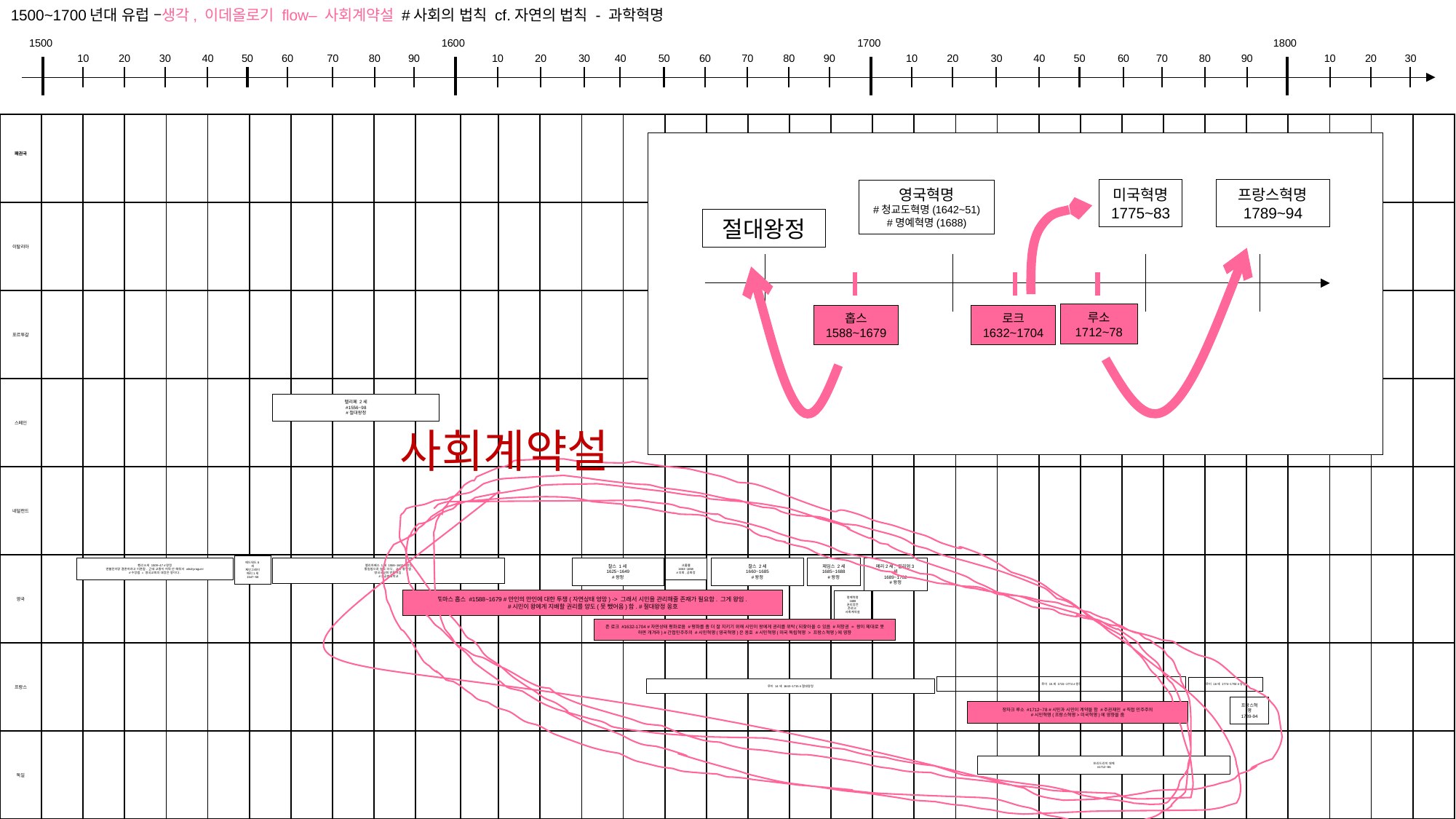

1500~1700년대 유럽 –생각, 이데올로기 flow– 사회계약설 #사회의 법칙 cf.자연의 법칙 - 과학혁명
1500
1600
1700
1800
10
20
30
40
50
60
70
80
90
10
20
30
40
50
60
70
80
90
10
20
30
40
50
60
70
80
90
10
20
30
| 패권국 |  |  |  |  |  |  |  |  |  |  |  |  |  |  |  |  |  |  |  |  |  |  |  |  |  |  |  |  |  |  |  |  |  |  |
| --- | --- | --- | --- | --- | --- | --- | --- | --- | --- | --- | --- | --- | --- | --- | --- | --- | --- | --- | --- | --- | --- | --- | --- | --- | --- | --- | --- | --- | --- | --- | --- | --- | --- | --- |
| 이탈리아 |  |  |  |  |  |  |  |  |  |  |  |  |  |  |  |  |  |  |  |  |  |  |  |  |  |  |  |  |  |  |  |  |  |  |
| 포르투갈 |  |  |  |  |  |  |  |  |  |  |  |  |  |  |  |  |  |  |  |  |  |  |  |  |  |  |  |  |  |  |  |  |  |  |
| 스페인 |  |  |  |  |  |  |  |  |  |  |  |  |  |  |  |  |  |  |  |  |  |  |  |  |  |  |  |  |  |  |  |  |  |  |
| 네덜란드 |  |  |  |  |  |  |  |  |  |  |  |  |  |  |  |  |  |  |  |  |  |  |  |  |  |  |  |  |  |  |  |  |  |  |
| 영국 |  |  |  |  |  |  |  |  |  |  |  |  |  |  |  |  |  |  |  |  |  |  |  |  |  |  |  |  |  |  |  |  |  |  |
| 프랑스 |  |  |  |  |  |  |  |  |  |  |  |  |  |  |  |  |  |  |  |  |  |  |  |  |  |  |  |  |  |  |  |  |  |  |
| 독일 |  |  |  |  |  |  |  |  |  |  |  |  |  |  |  |  |  |  |  |  |  |  |  |  |  |  |  |  |  |  |  |  |  |  |

영국혁명
#청교도혁명(1642~51)
#명예혁명(1688)
미국혁명
1775~83
프랑스혁명
1789~94

절대왕정

루소
1712~78
홉스
1588~1679
로크
1632~1704
펠리페 2세
#1556~98
#절대왕정
사회계약설

에드워드6세
제인그레이
메리1세 1547~58
찰스 1세
1625~1649
#왕정
크롬웰
1653~1658
#의회,공화정
찰스 2세
1660~1685
#왕정
제임스 2세
1685~1688
#왕정
메리2세, 윌리엄3세
1689~1702
#왕정
엘리자베스 1세 1558~1603 #왕정
통일법으로 영국 의식, 교리 통일함.
영국국교회 만들어짐.
#성공회대학교
헨리8세 1509~47 #왕정
앤불린이랑 결혼하려고 이혼함. 근데 교황이 허락 안 해줘서 whdryrogurrr
#수장법 = 영국교회의 대장은 왕이다.
토마스 홉스 #1588~1679 #만인의 만인에 대한 투쟁(자연상태 엉망) -> 그래서 시민을 관리해줄 존재가 필요함. 그게 왕임.
#시민이 왕에게 지배할 권리를 양도(못 뺐어옴)함. #절대왕정 옹호
명예혁명
1688
권리장전
존로크
사회계약설
존 로크 #1632-1704 #자연상태 평화로움 #평화를 좀 더 잘 지키기 위해 시민이 왕에게 권리를 위탁(되찾아올 수 있음 #저항권 = 왕이 제대로 못 하면 개겨라) #간접민주주의 #시민혁명(영국혁명)은 옹호 #시민혁명(미국 독립혁명 > 프랑스혁명)에 영향
루이 15세 1715~1774 #왕정
루이 16세 1774~1792 #왕정
루이 14세 1643~1715 #절대왕정
프랑스혁명
1789-94
장자크 루소 #1712~78 #시민과 시민이 계약을 함 #주권재민 #직접 민주주의
#시민혁명(프랑스혁명>미국혁명)에 영향을 줌
프리드리히 대제
#1712~86